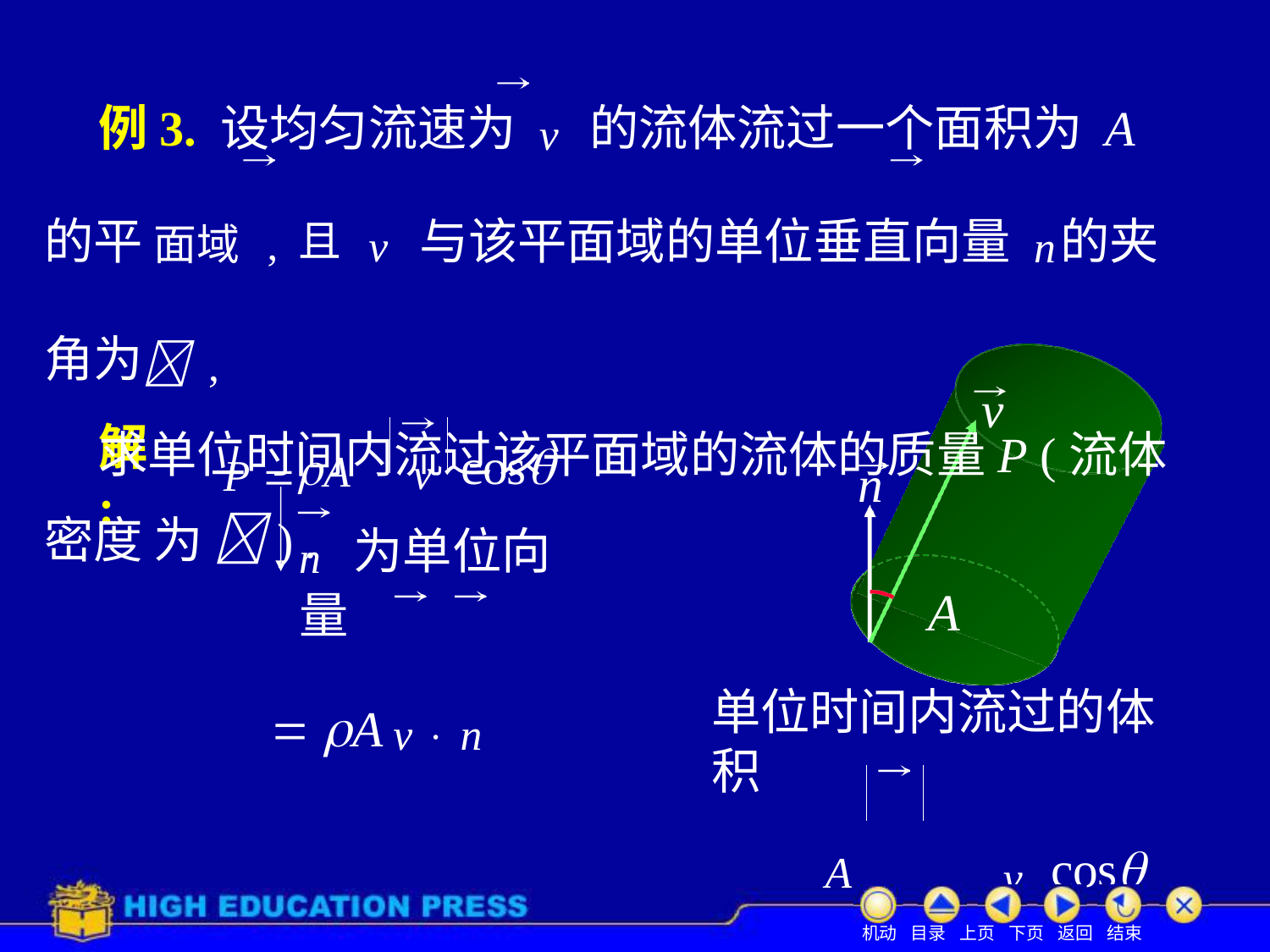

# 例3. 设均匀流速为 v 的流体流过一个面积为 A 的平 面域 ,	且 v 与该平面域的单位垂直向量 n	的夹角为θ,
求单位时间内流过该平面域的流体的质量P (流体密度 为 ρ) .

v
P =ρA	v	cosθ
解:

n
n 为单位向量
= ρA v ⋅ n

A
单位时间内流过的体积
A	v	cosθ

机动 目录 上页 下页 返回 结束